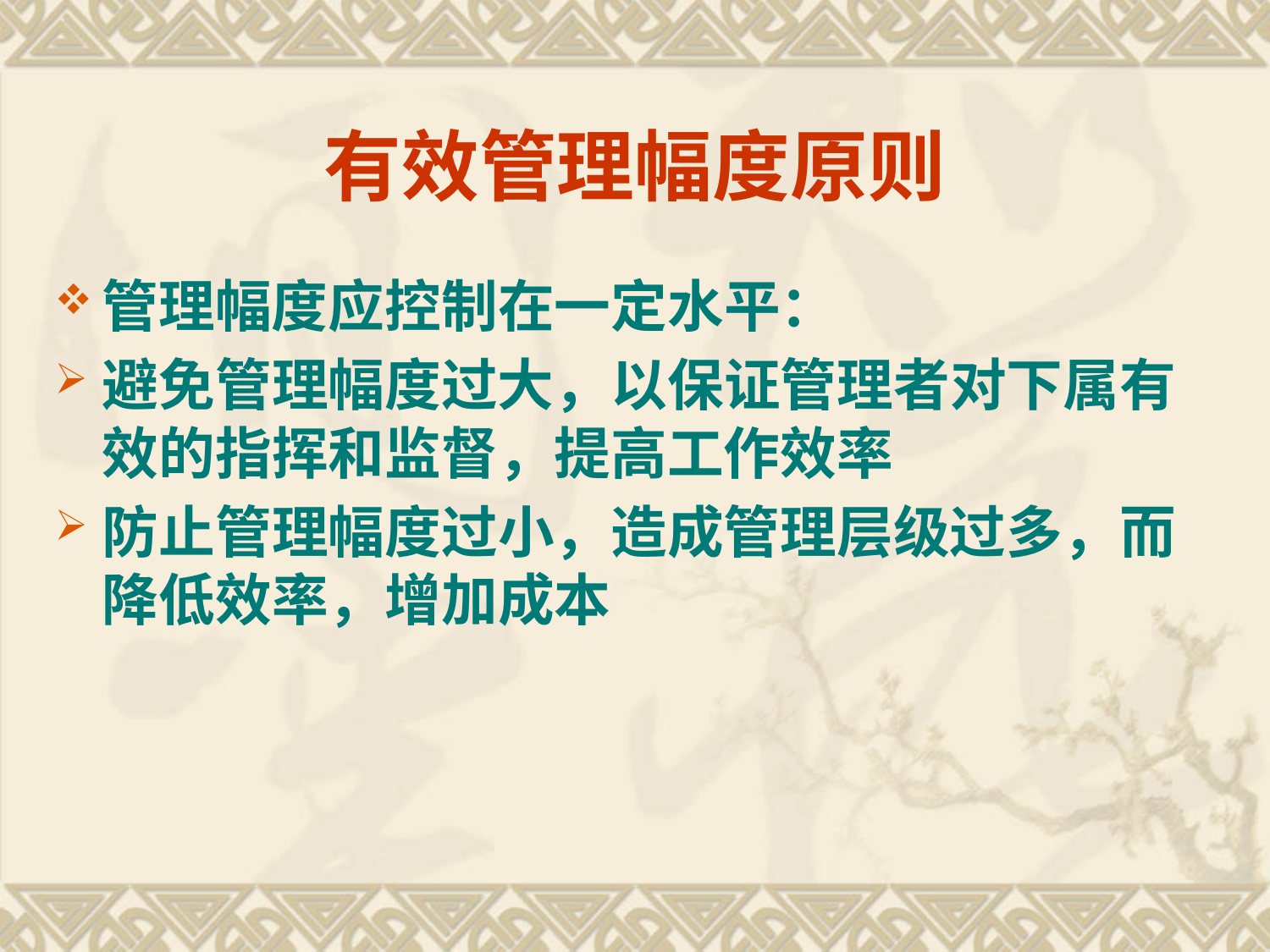

# 有效管理幅度原则
管理幅度应控制在一定水平：
避免管理幅度过大，以保证管理者对下属有效的指挥和监督，提高工作效率
防止管理幅度过小，造成管理层级过多，而降低效率，增加成本